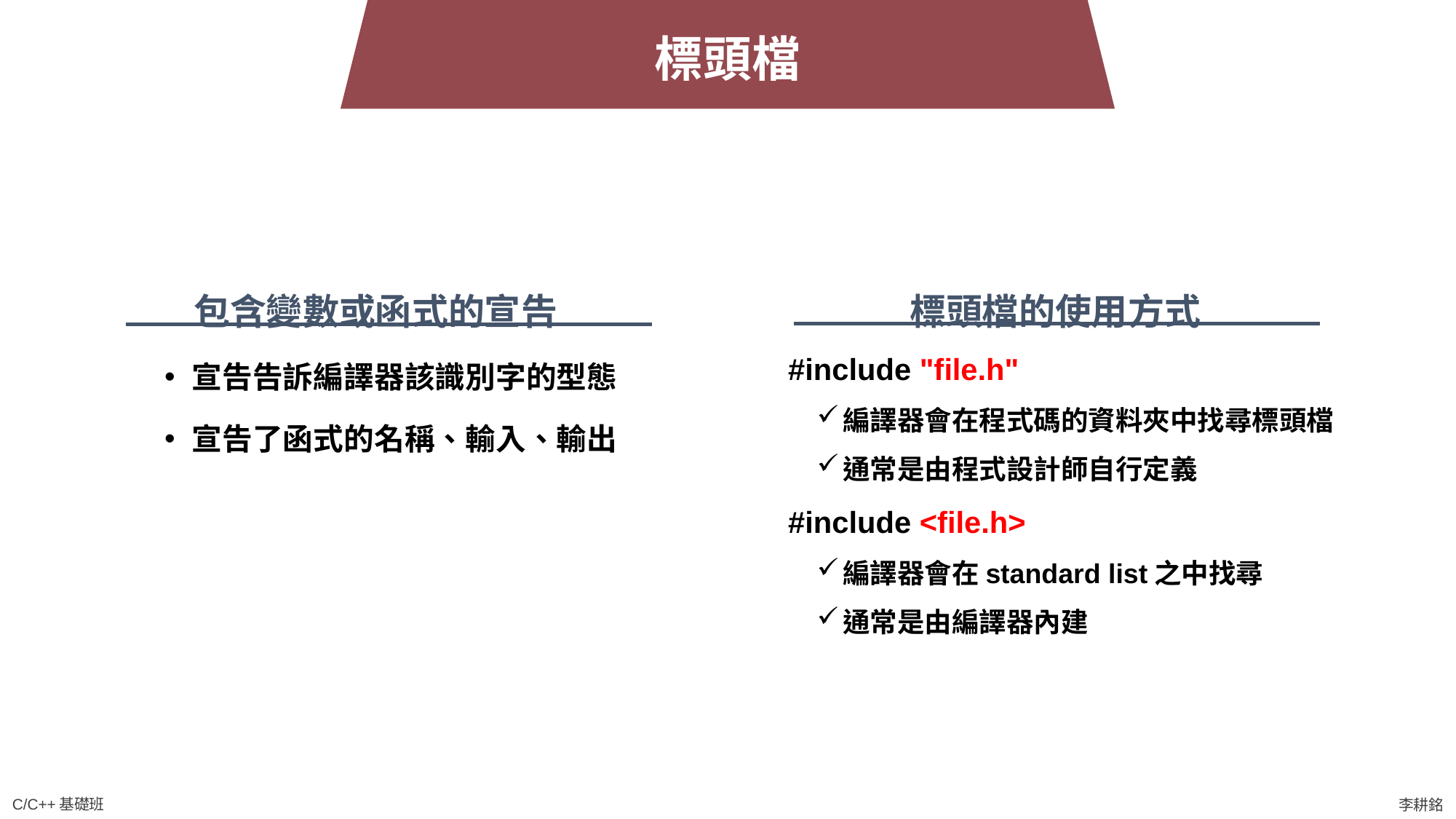

標頭檔
包含變數或函式的宣告
宣告告訴編譯器該識別字的型態
宣告了函式的名稱、輸入、輸出
標頭檔的使用方式
#include "file.h"
編譯器會在程式碼的資料夾中找尋標頭檔
通常是由程式設計師自行定義
#include <file.h>
編譯器會在standard list之中找尋
通常是由編譯器內建
C/C++基礎班
李耕銘